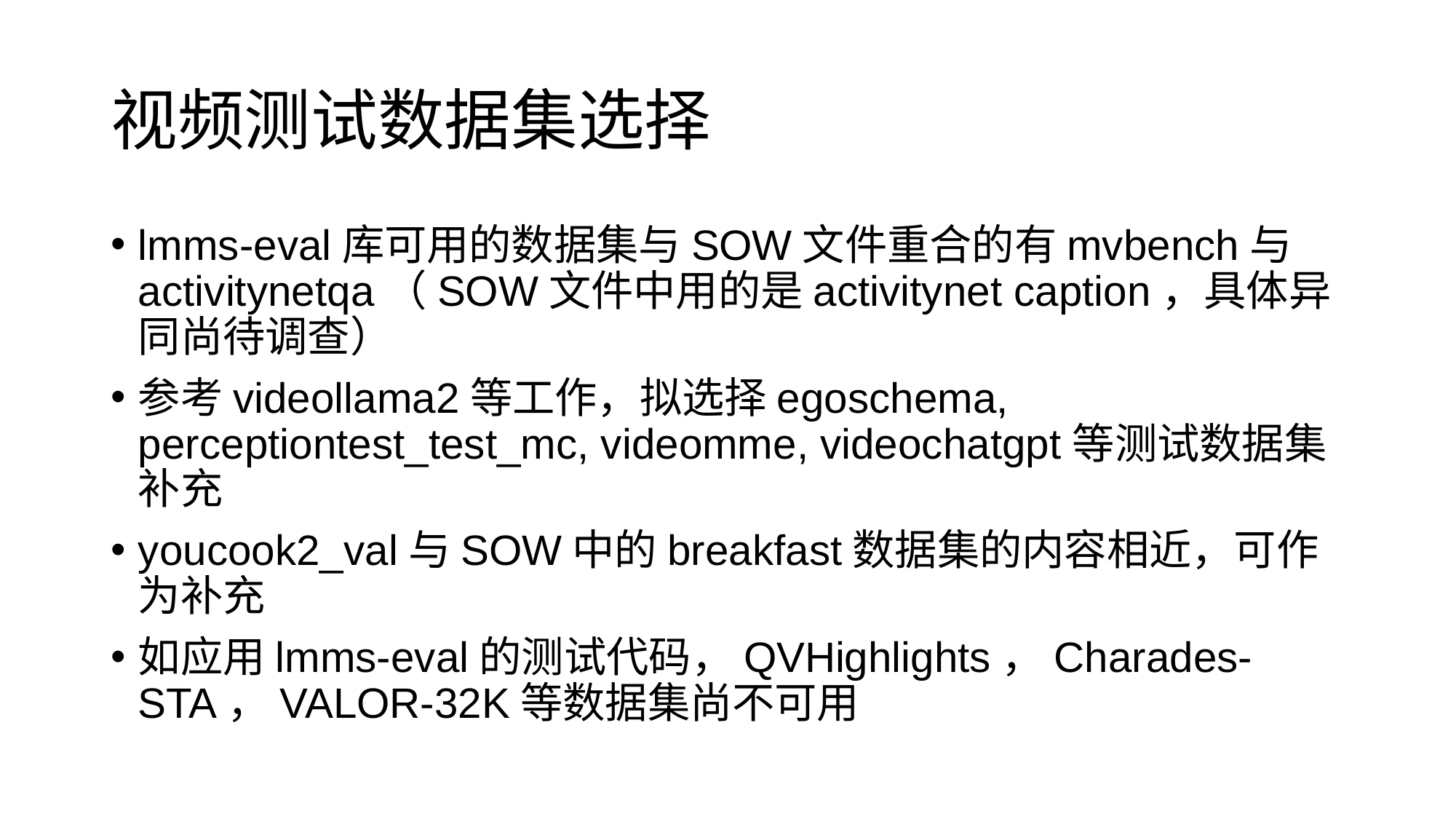

# 视频测试数据集选择
lmms-eval库可用的数据集与SOW文件重合的有mvbench与activitynetqa（SOW文件中用的是activitynet caption，具体异同尚待调查）
参考videollama2等工作，拟选择egoschema, perceptiontest_test_mc, videomme, videochatgpt等测试数据集补充
youcook2_val与SOW中的breakfast数据集的内容相近，可作为补充
如应用lmms-eval的测试代码，QVHighlights，Charades-STA，VALOR-32K等数据集尚不可用